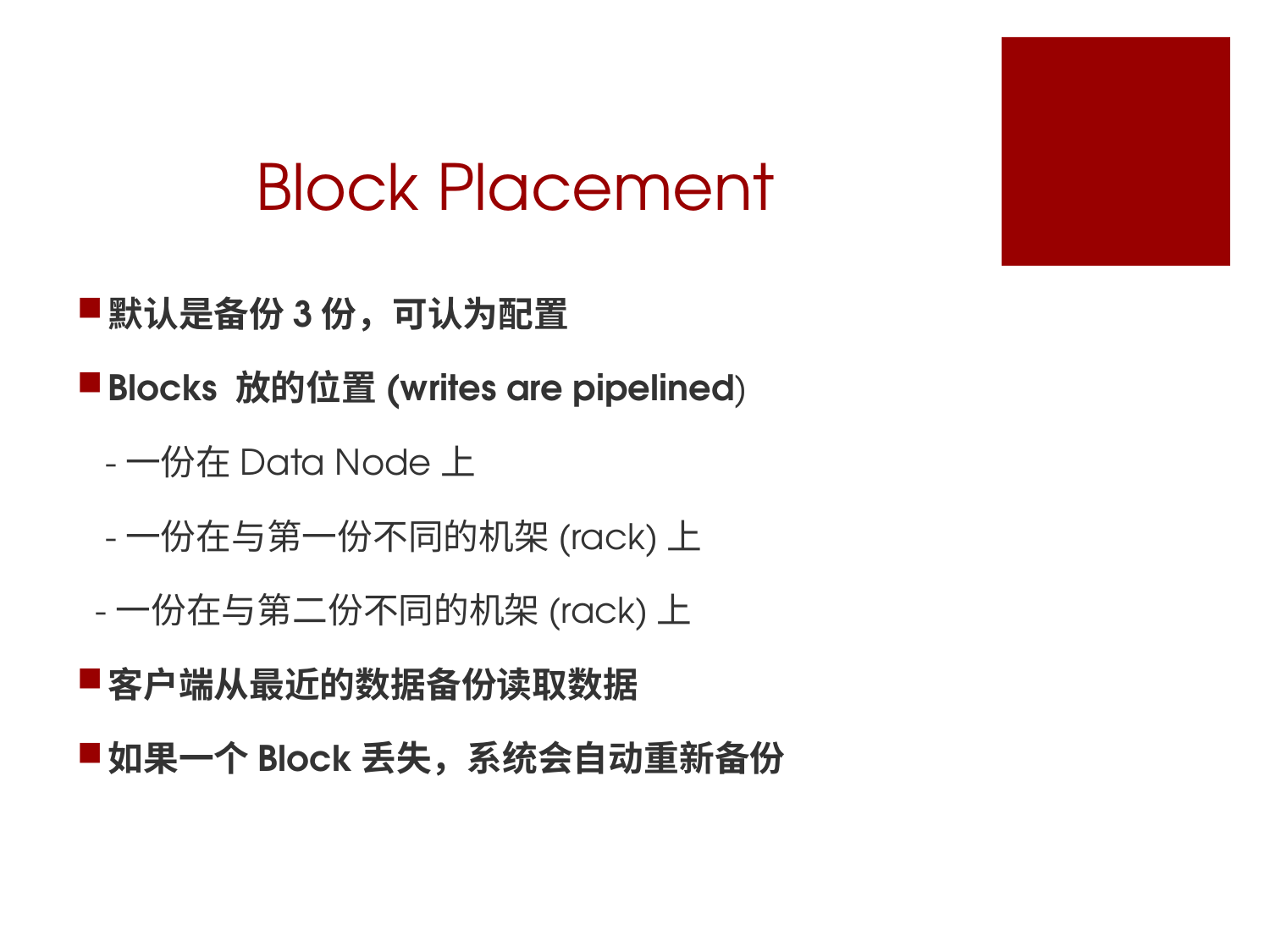

# Block Placement
默认是备份3份，可认为配置
Blocks 放的位置(writes are pipelined)
   -一份在Data Node上
   -一份在与第一份不同的机架(rack)上
  -一份在与第二份不同的机架(rack)上
客户端从最近的数据备份读取数据
如果一个Block丢失，系统会自动重新备份